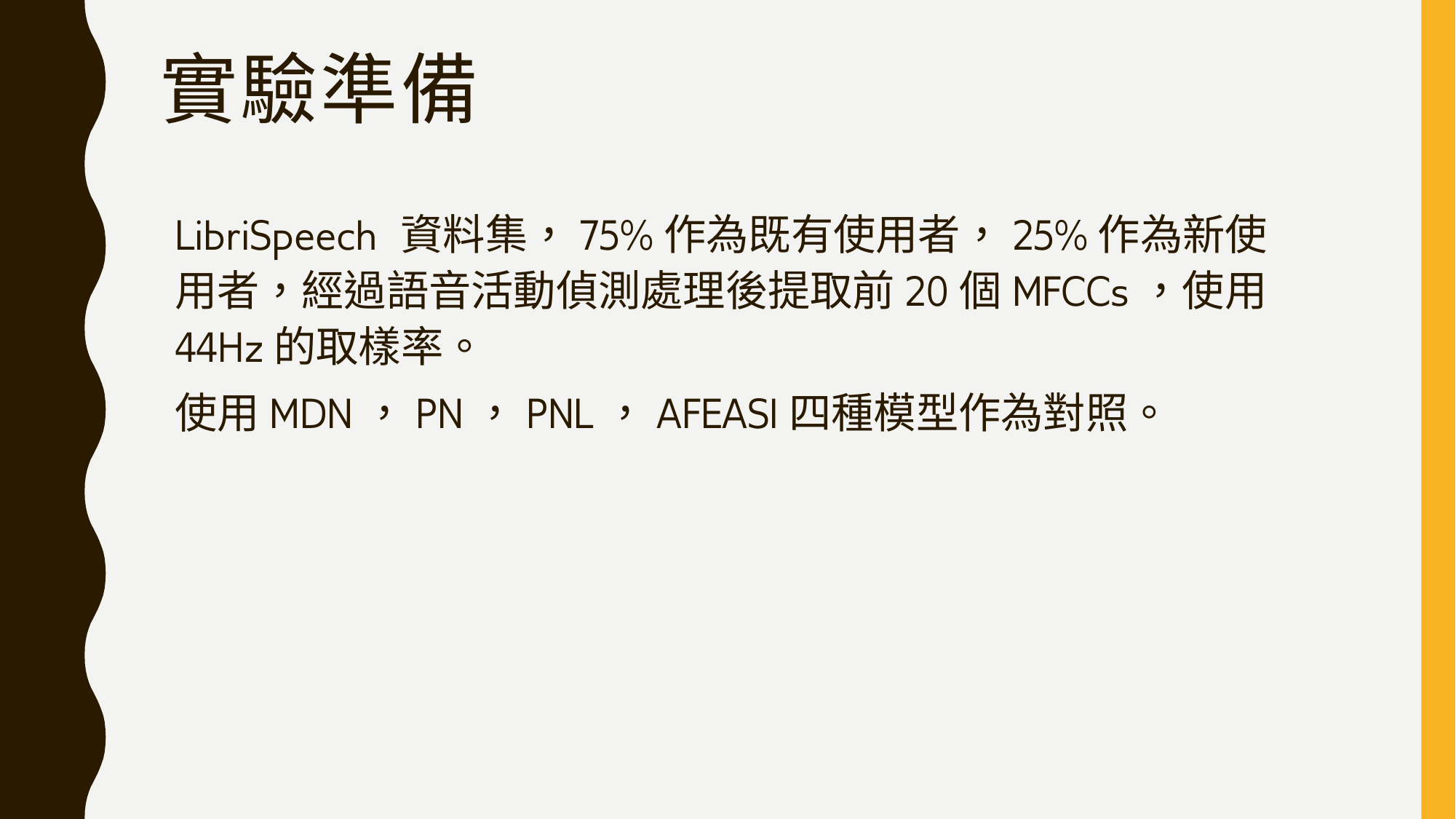

# 實驗準備
LibriSpeech 資料集，75%作為既有使用者，25%作為新使用者，經過語音活動偵測處理後提取前20個MFCCs，使用44Hz的取樣率。
使用MDN，PN，PNL，AFEASI四種模型作為對照。